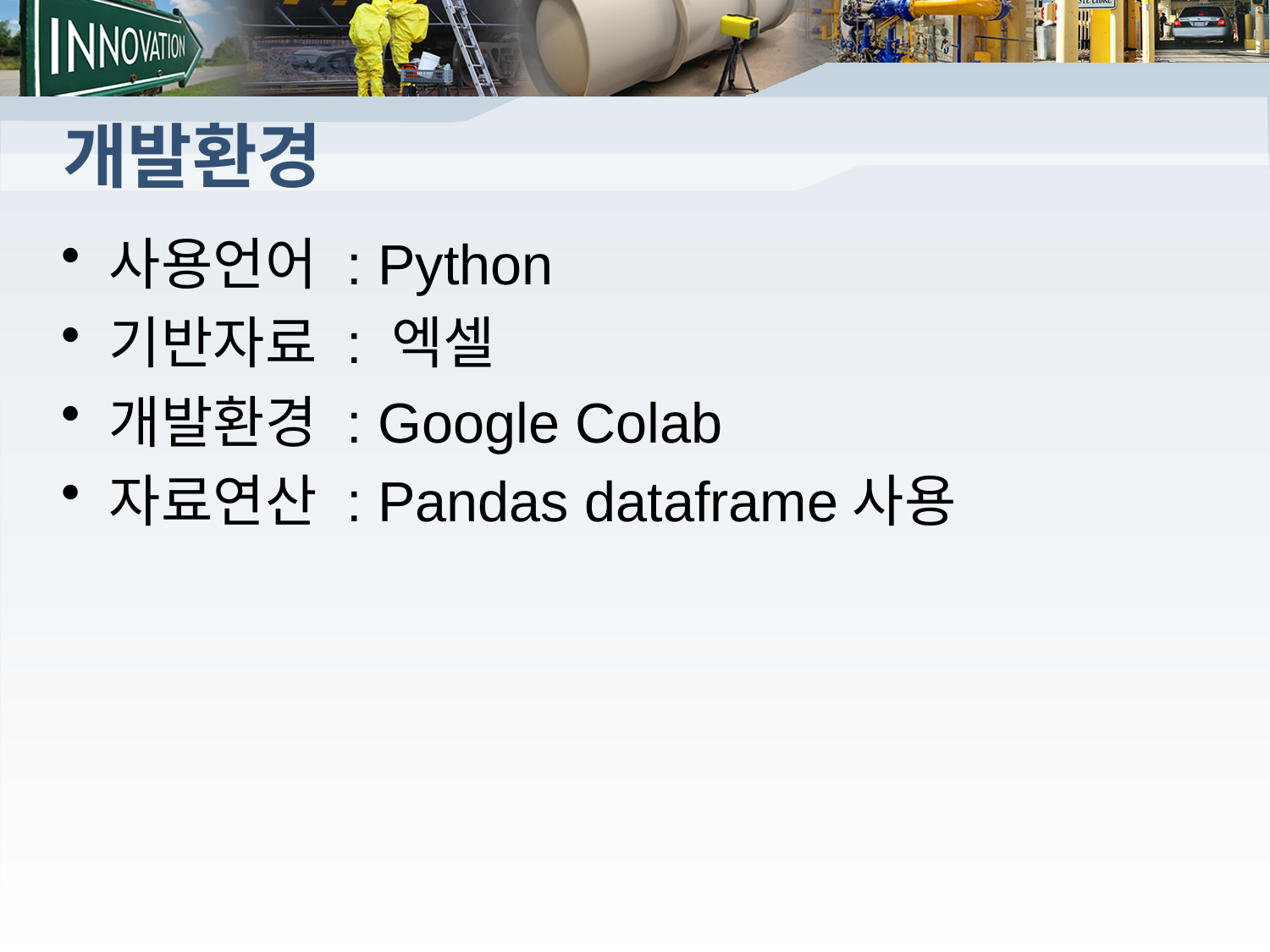

# 개발환경
사용언어 : Python
기반자료 : 엑셀
개발환경 : Google Colab
자료연산 : Pandas dataframe사용